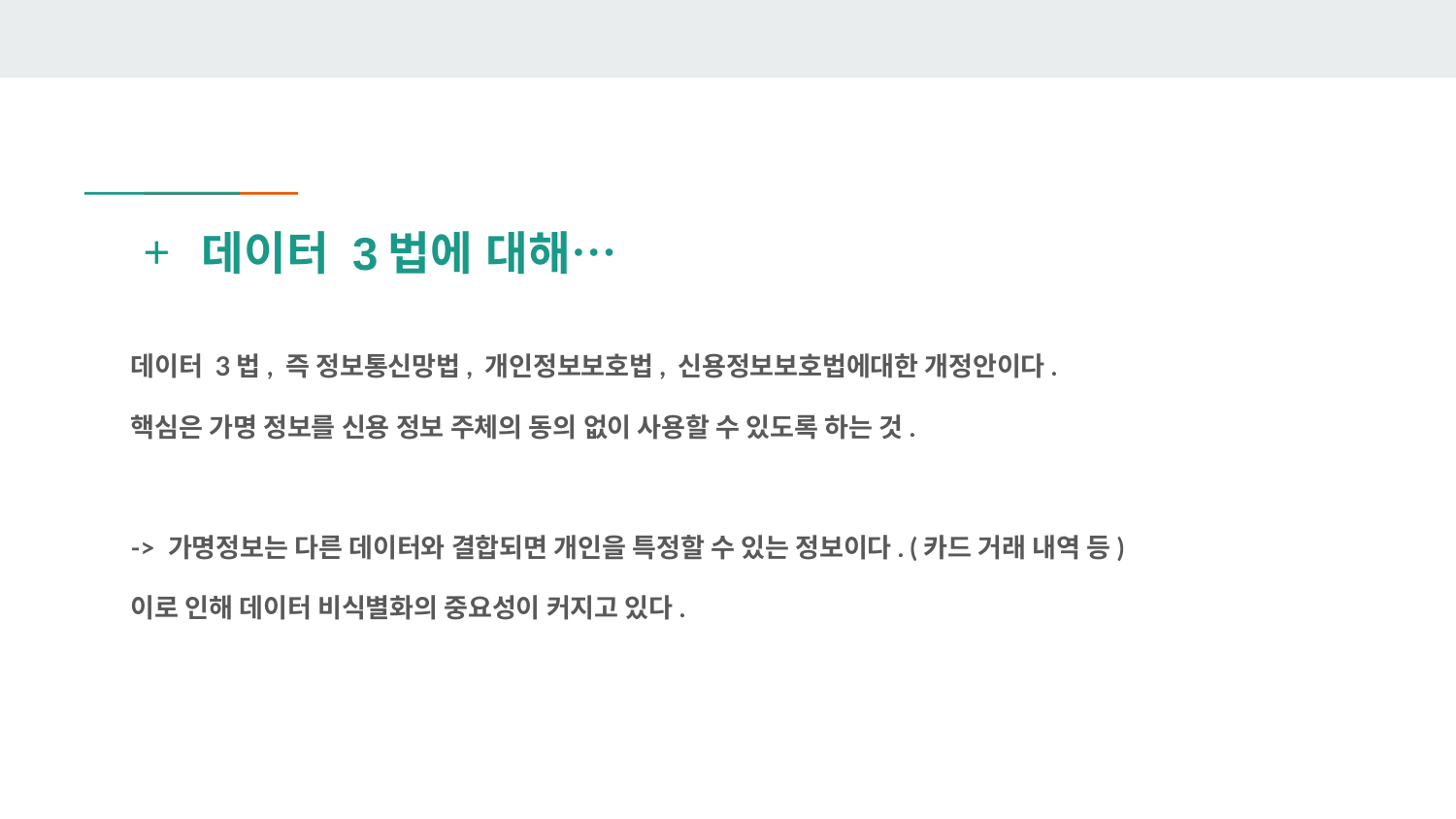

# 데이터 3법에 대해…
데이터 3법, 즉 정보통신망법, 개인정보보호법, 신용정보보호법에대한 개정안이다.
핵심은 가명 정보를 신용 정보 주체의 동의 없이 사용할 수 있도록 하는 것.

-> 가명정보는 다른 데이터와 결합되면 개인을 특정할 수 있는 정보이다. (카드 거래 내역 등)
이로 인해 데이터 비식별화의 중요성이 커지고 있다.